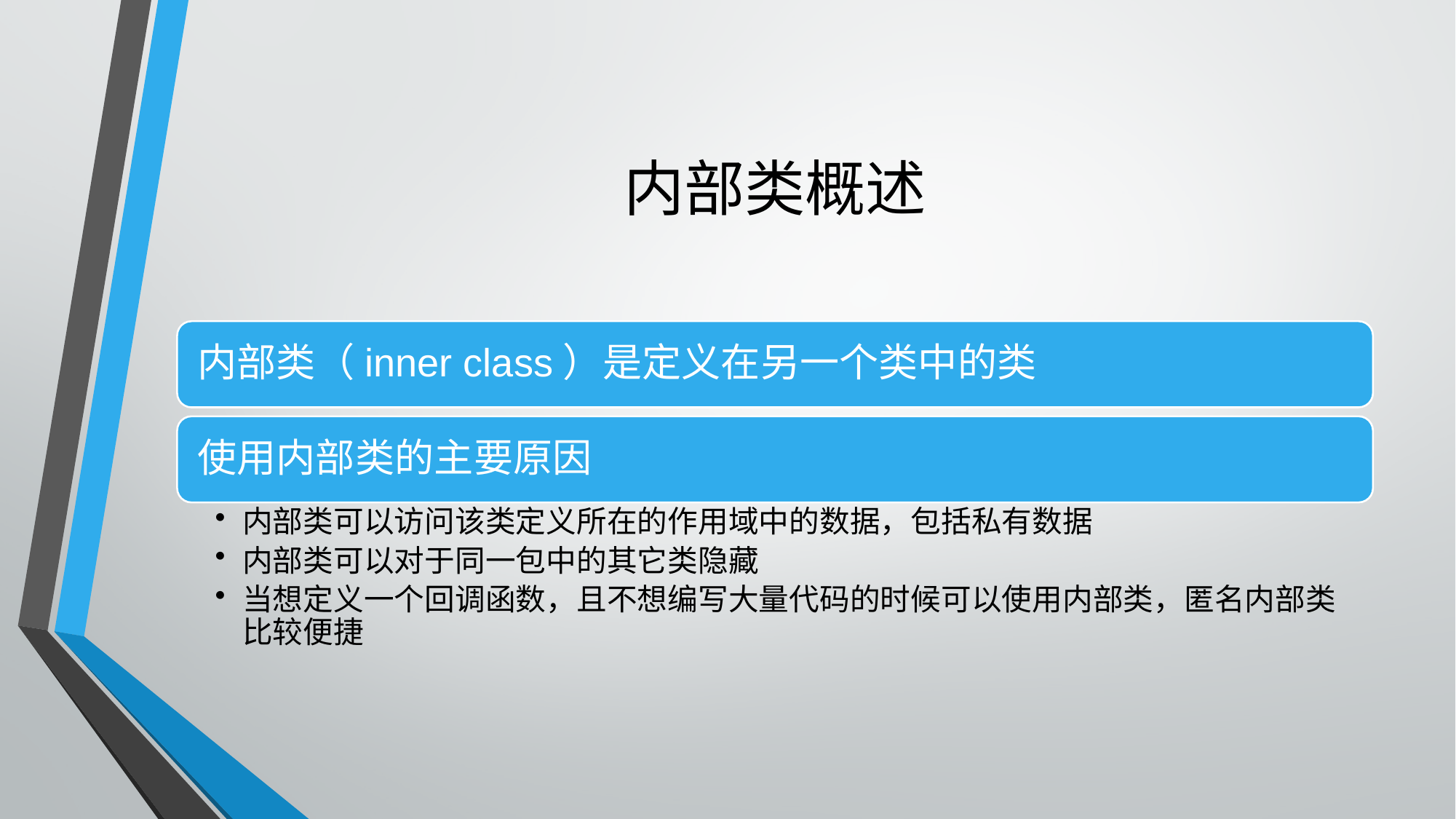

# 内部类概述
内部类（inner class）是定义在另一个类中的类
使用内部类的主要原因
内部类可以访问该类定义所在的作用域中的数据，包括私有数据
内部类可以对于同一包中的其它类隐藏
当想定义一个回调函数，且不想编写大量代码的时候可以使用内部类，匿名内部类比较便捷